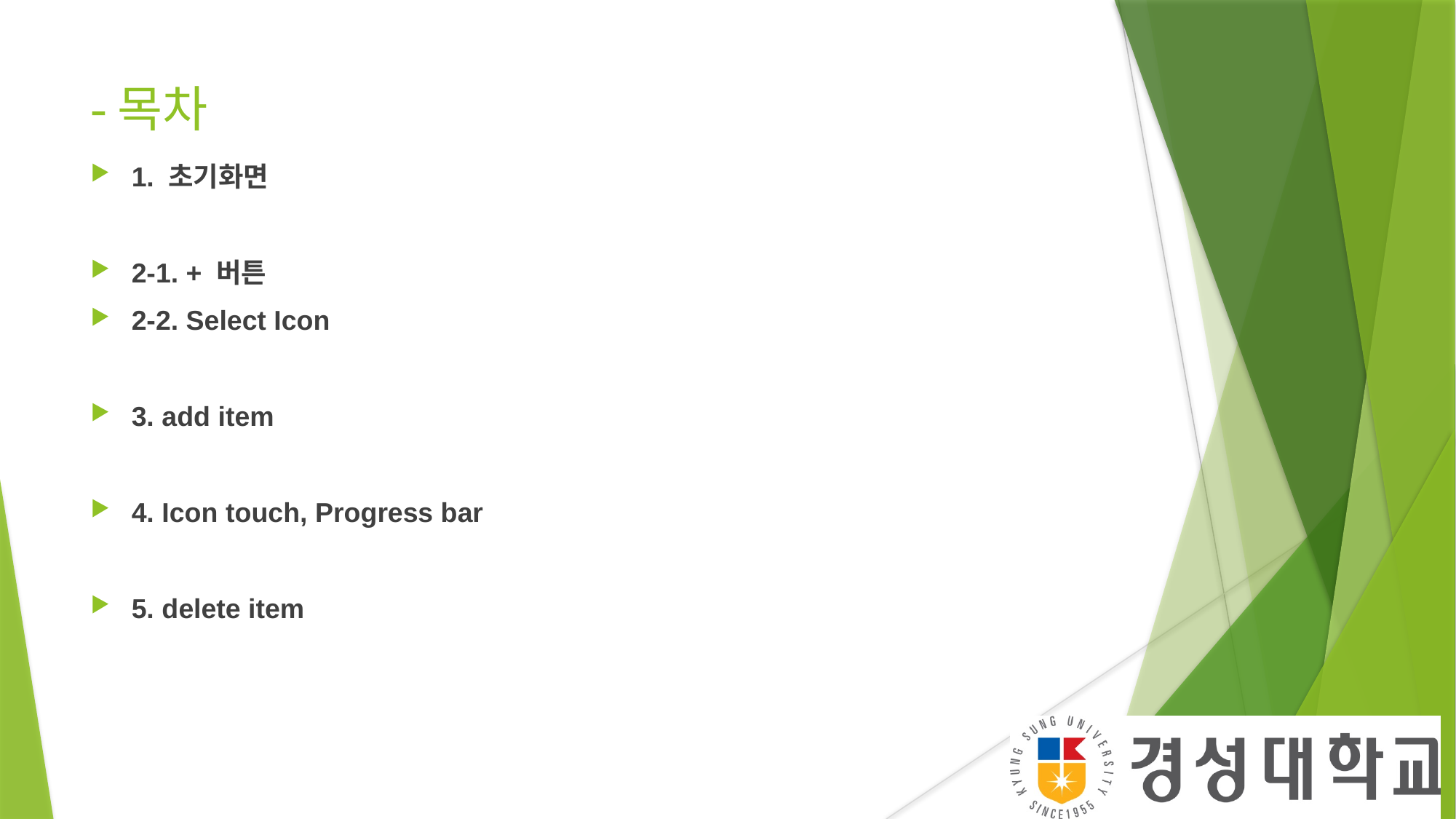

# -목차
1. 초기화면

2-1. + 버튼
2-2. Select Icon

3. add item

4. Icon touch, Progress bar

5. delete item